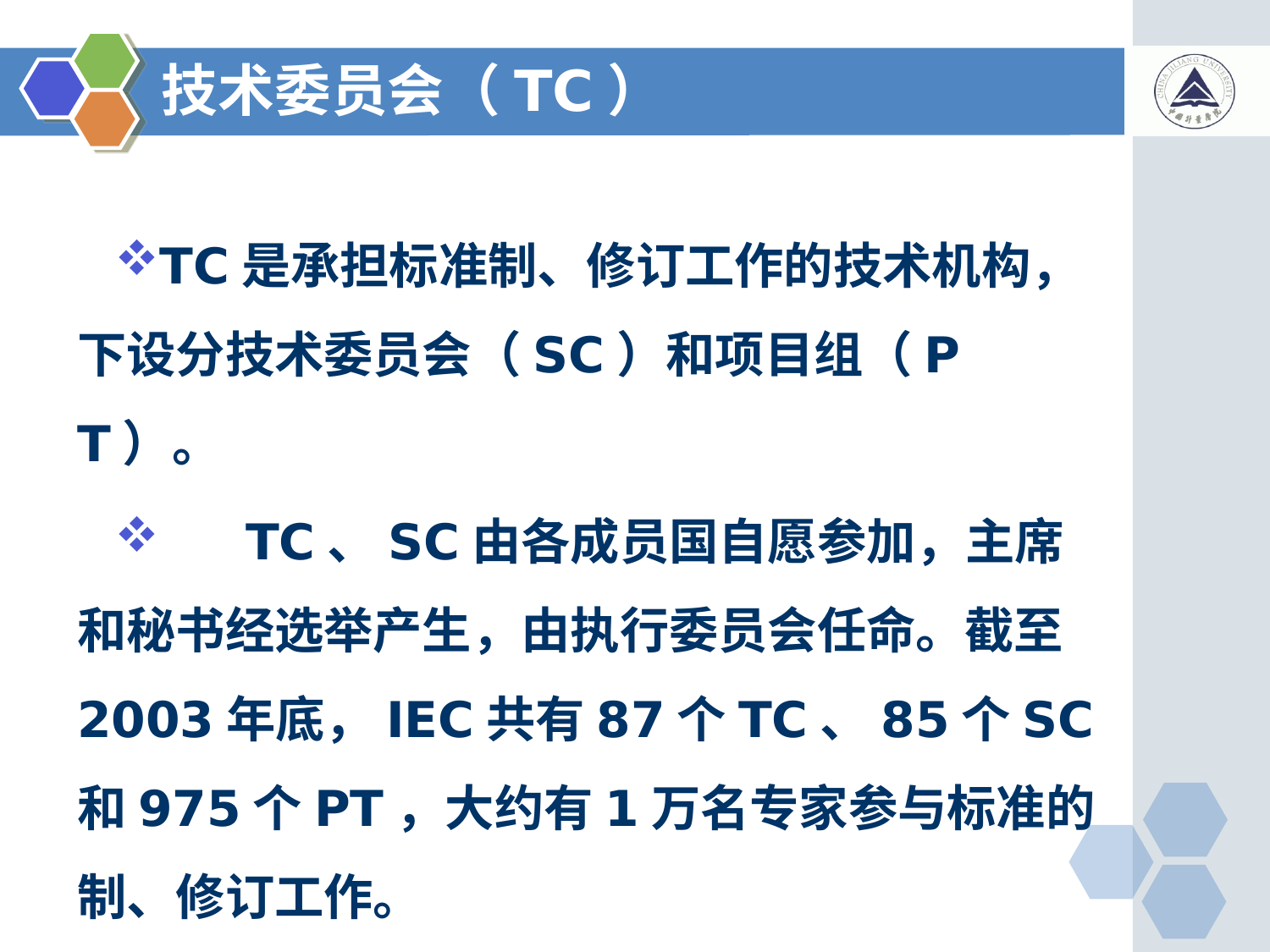

# 技术委员会（TC）
TC是承担标准制、修订工作的技术机构，下设分技术委员会（SC）和项目组（PT）。
     TC、SC由各成员国自愿参加，主席和秘书经选举产生，由执行委员会任命。截至2003年底，IEC共有87个TC、85个SC和975个PT，大约有1万名专家参与标准的制、修订工作。